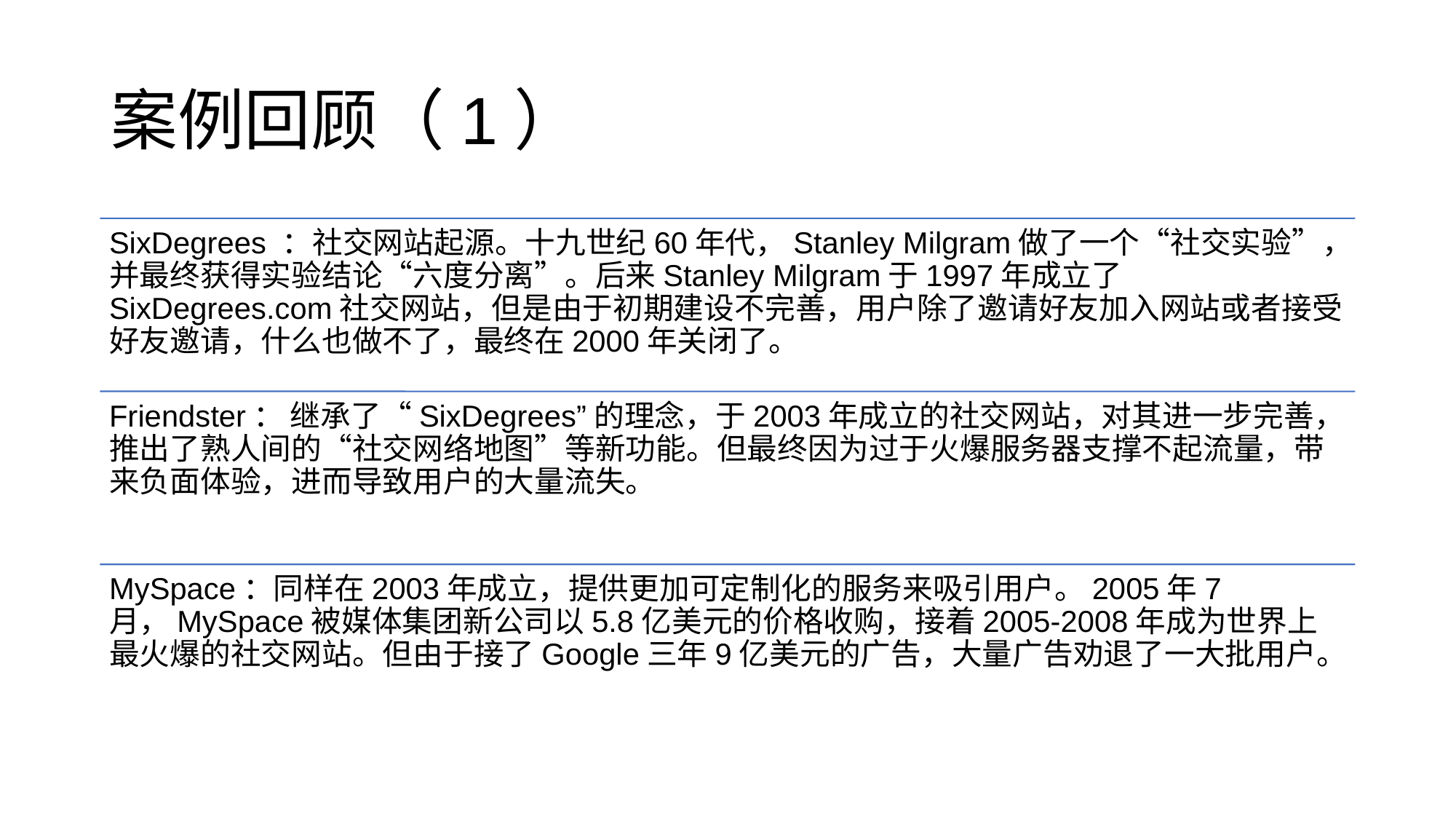

# 案例回顾（1）
SixDegrees ：社交网站起源。十九世纪60年代，Stanley Milgram做了一个“社交实验”，并最终获得实验结论“六度分离”。后来Stanley Milgram于1997年成立了SixDegrees.com社交网站，但是由于初期建设不完善，用户除了邀请好友加入网站或者接受好友邀请，什么也做不了，最终在2000年关闭了。
Friendster： 继承了“SixDegrees”的理念，于2003年成立的社交网站，对其进一步完善， 推出了熟人间的“社交网络地图”等新功能。但最终因为过于火爆服务器支撑不起流量，带来负面体验，进而导致用户的大量流失。
MySpace：同样在2003年成立，提供更加可定制化的服务来吸引用户。2005年7月，MySpace被媒体集团新公司以5.8亿美元的价格收购，接着2005-2008年成为世界上最火爆的社交网站。但由于接了Google三年9亿美元的广告，大量广告劝退了一大批用户。